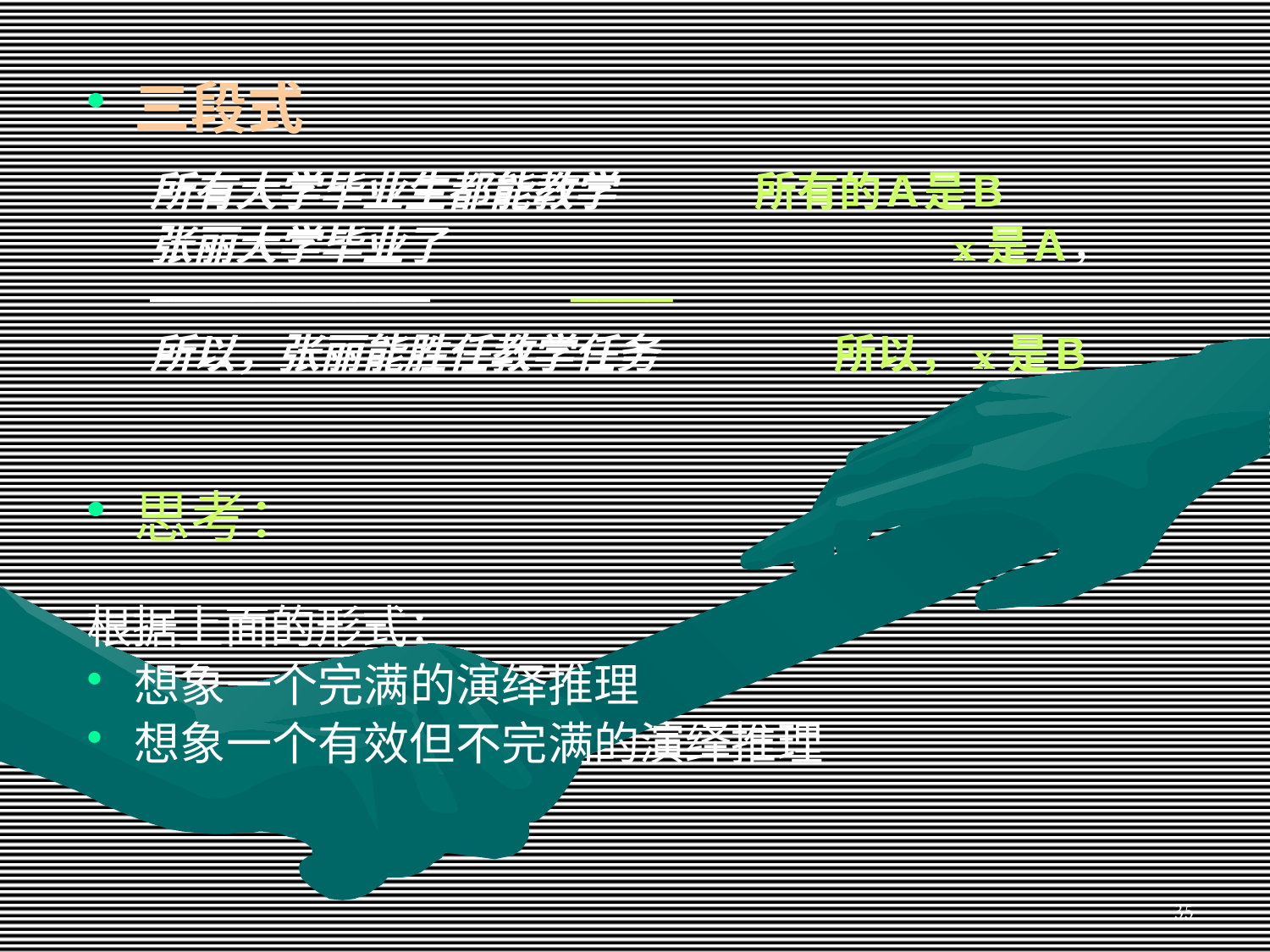

三段式

所有大学毕业生都能教学	      所有的Ａ是Ｂ
张丽大学毕业了				x是Ａ，
───────────		────
所以，张丽能胜任教学任务		 所以，x是Ｂ

思考：

根据上面的形式：
想象一个完满的演绎推理
想象一个有效但不完满的演绎推理
35